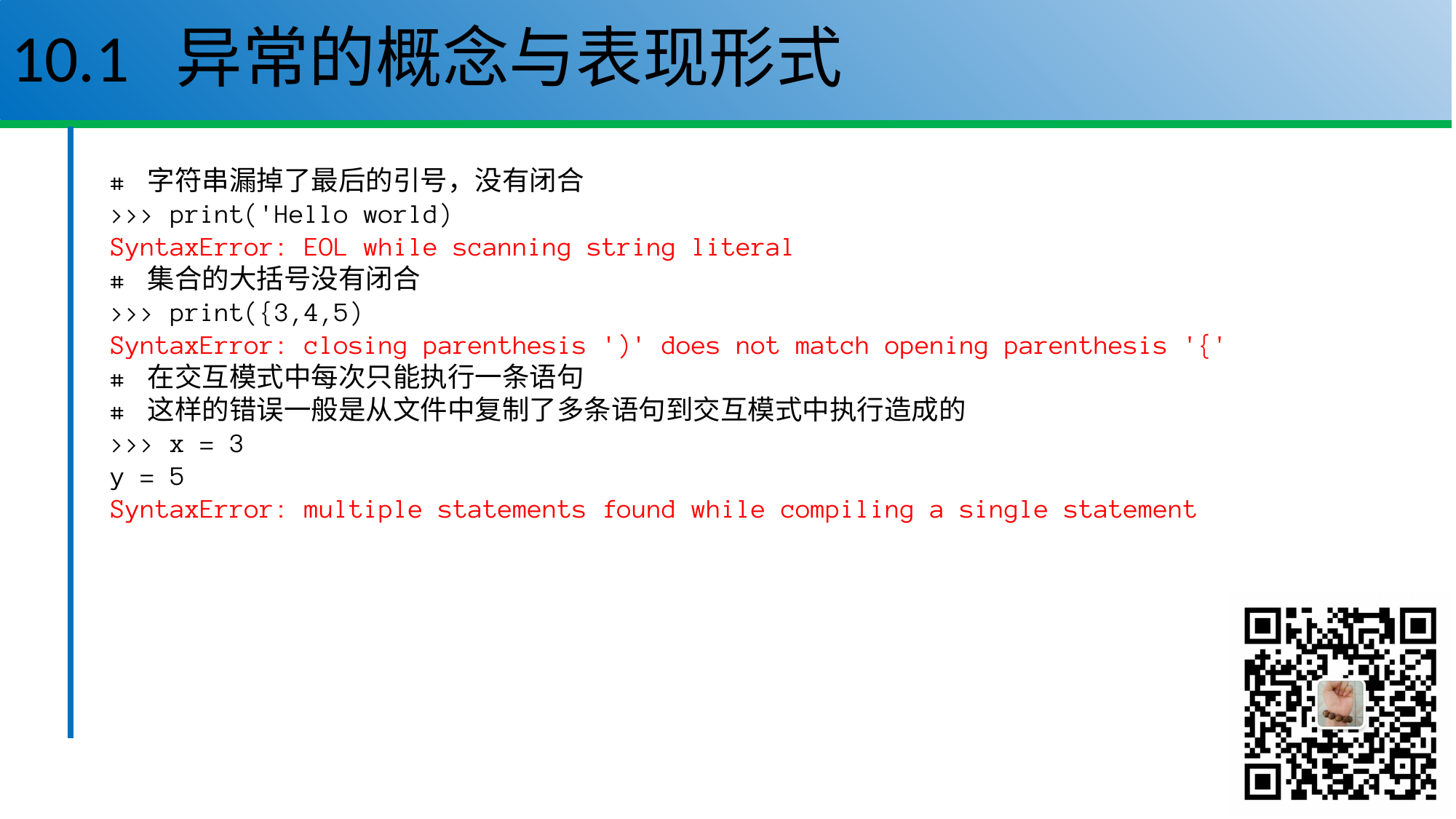

# 10.1  异常的概念与表现形式
# 字符串漏掉了最后的引号，没有闭合
>>> print('Hello world)
SyntaxError: EOL while scanning string literal
# 集合的大括号没有闭合
>>> print({3,4,5)
SyntaxError: closing parenthesis ')' does not match opening parenthesis '{'
# 在交互模式中每次只能执行一条语句
# 这样的错误一般是从文件中复制了多条语句到交互模式中执行造成的
>>> x = 3
y = 5
SyntaxError: multiple statements found while compiling a single statement

12